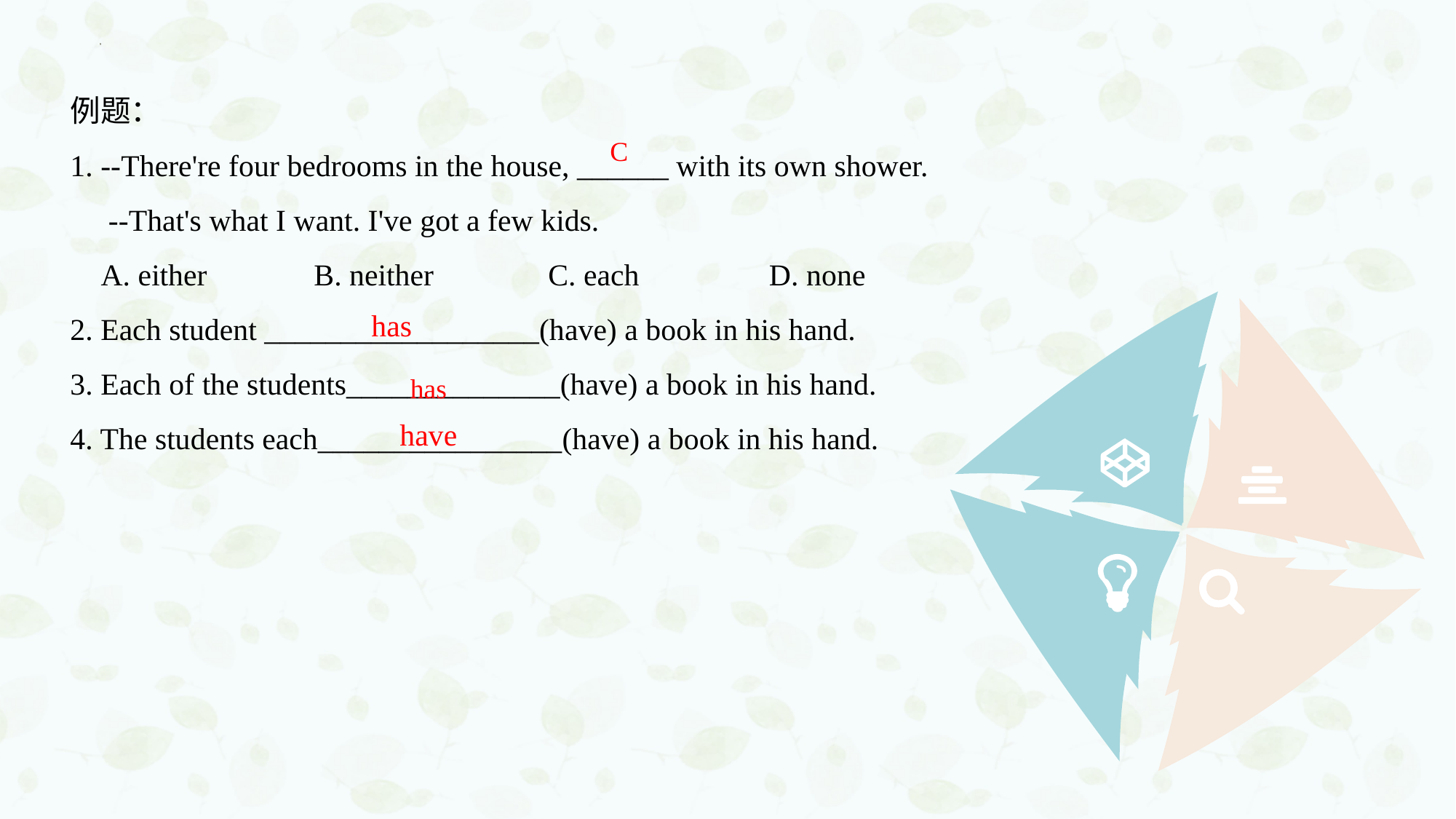

例题：
1. --There're four bedrooms in the house, ______ with its own shower.
     --That's what I want. I've got a few kids.
    A. either              B. neither               C. each                 D. none
2. Each student __________________(have) a book in his hand.
3. Each of the students______________(have) a book in his hand.
4. The students each________________(have) a book in his hand.
C
has

has
have